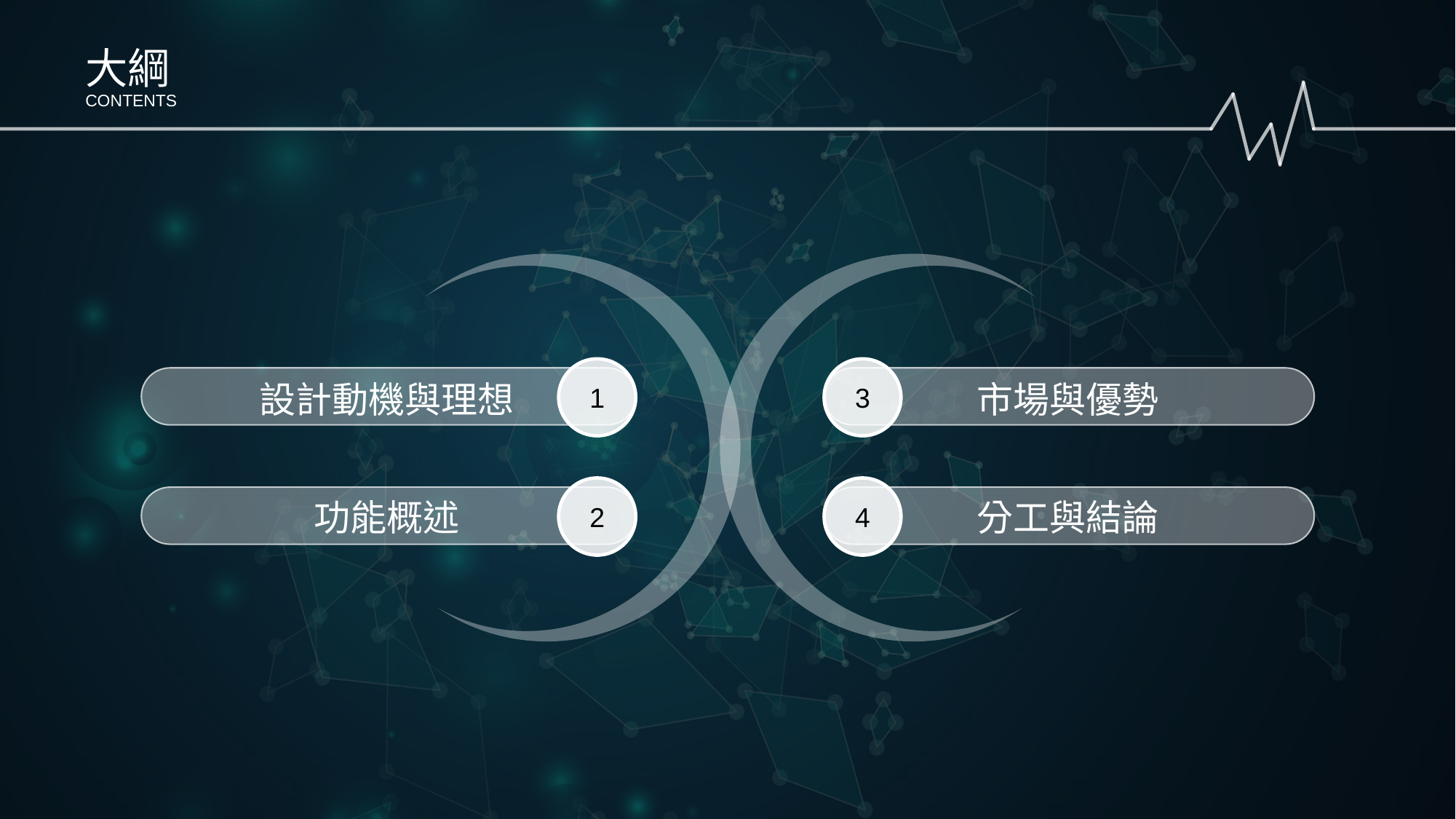

大綱
CONTENTS

1

設計動機與理想
3

市場與優勢
2

功能概述
4

分工與結論